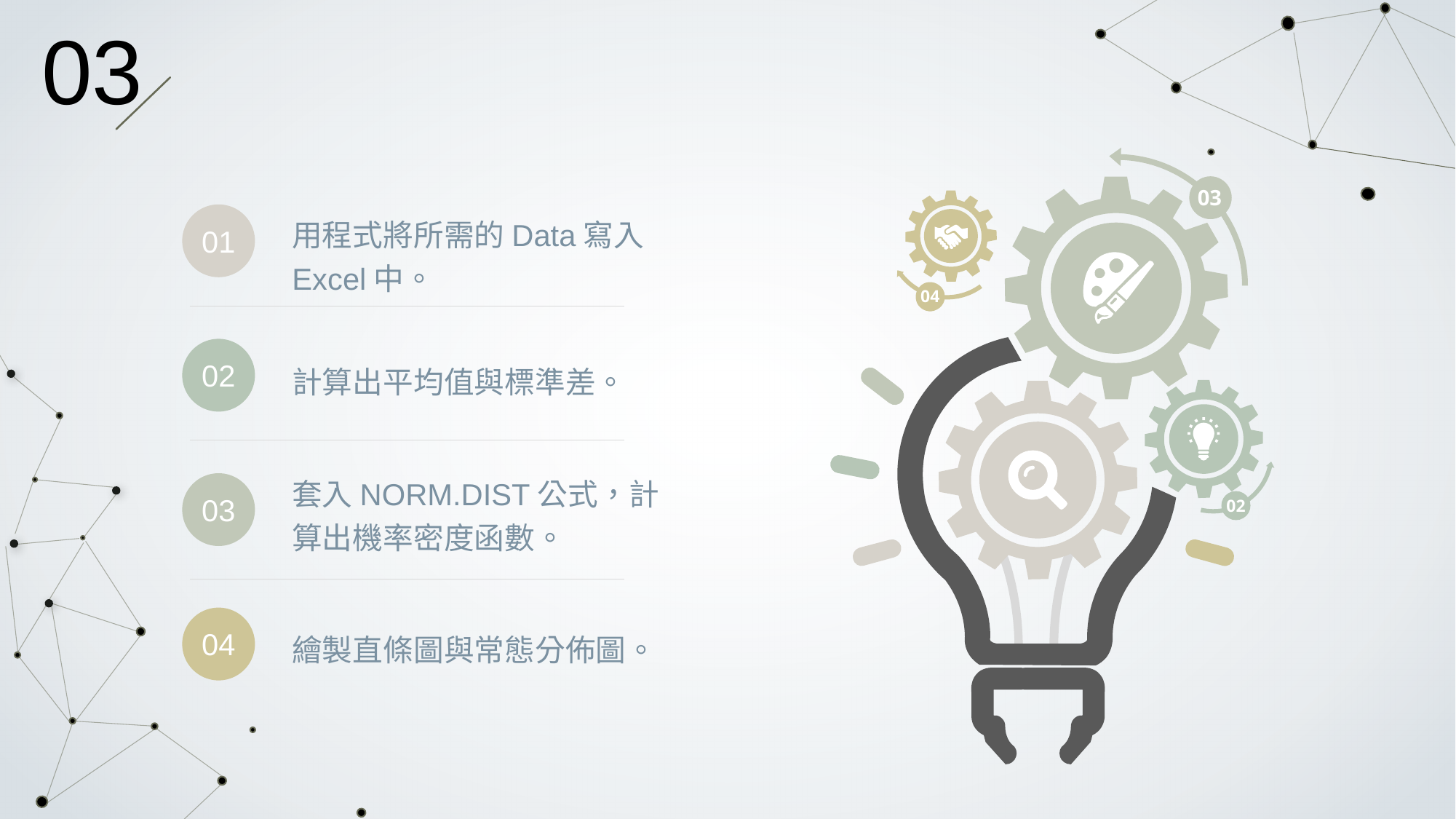

03

03

04

02

用程式將所需的Data寫入Excel中。

01

02
計算出平均值與標準差。

套入NORM.DIST公式，計算出機率密度函數。

03

04
繪製直條圖與常態分佈圖。